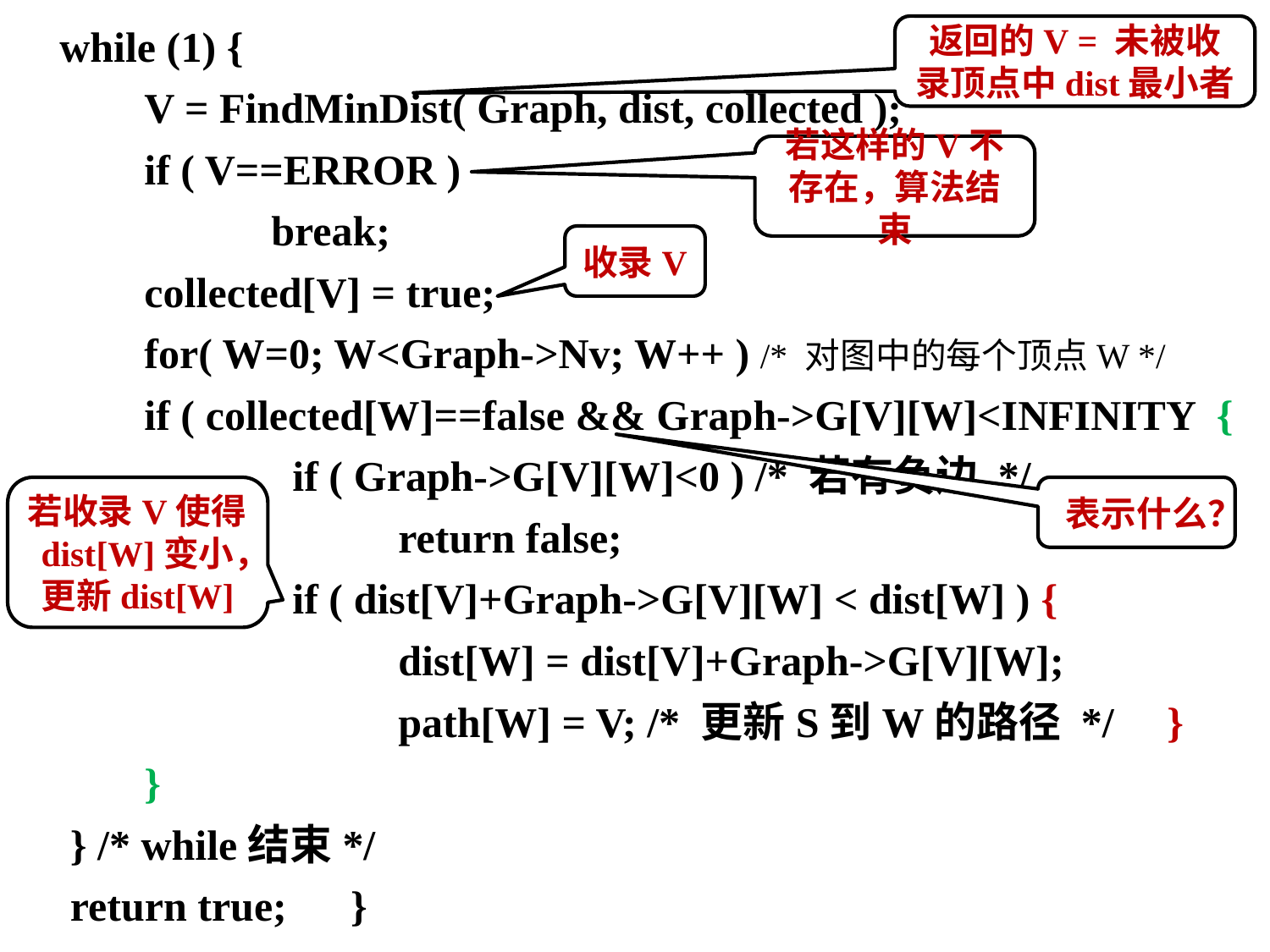

while (1) {
	V = FindMinDist( Graph, dist, collected );
	if ( V==ERROR )
		break;
	collected[V] = true;
	for( W=0; W<Graph->Nv; W++ ) /* 对图中的每个顶点W */
	if ( collected[W]==false && Graph->G[V][W]<INFINITY  {
		  if ( Graph->G[V][W]<0 ) /* 若有负边 */
			return false;
		  if ( dist[V]+Graph->G[V][W] < dist[W] ) {
			dist[W] = dist[V]+Graph->G[V][W];
		            path[W] = V; /* 更新S到W的路径 */     }
	}
     } /* while结束*/
     return true;      }
返回的V = 未被收录顶点中dist最小者
若这样的V不存在，算法结束
收录V
若收录V使得dist[W]变小，更新dist[W]
表示什么？